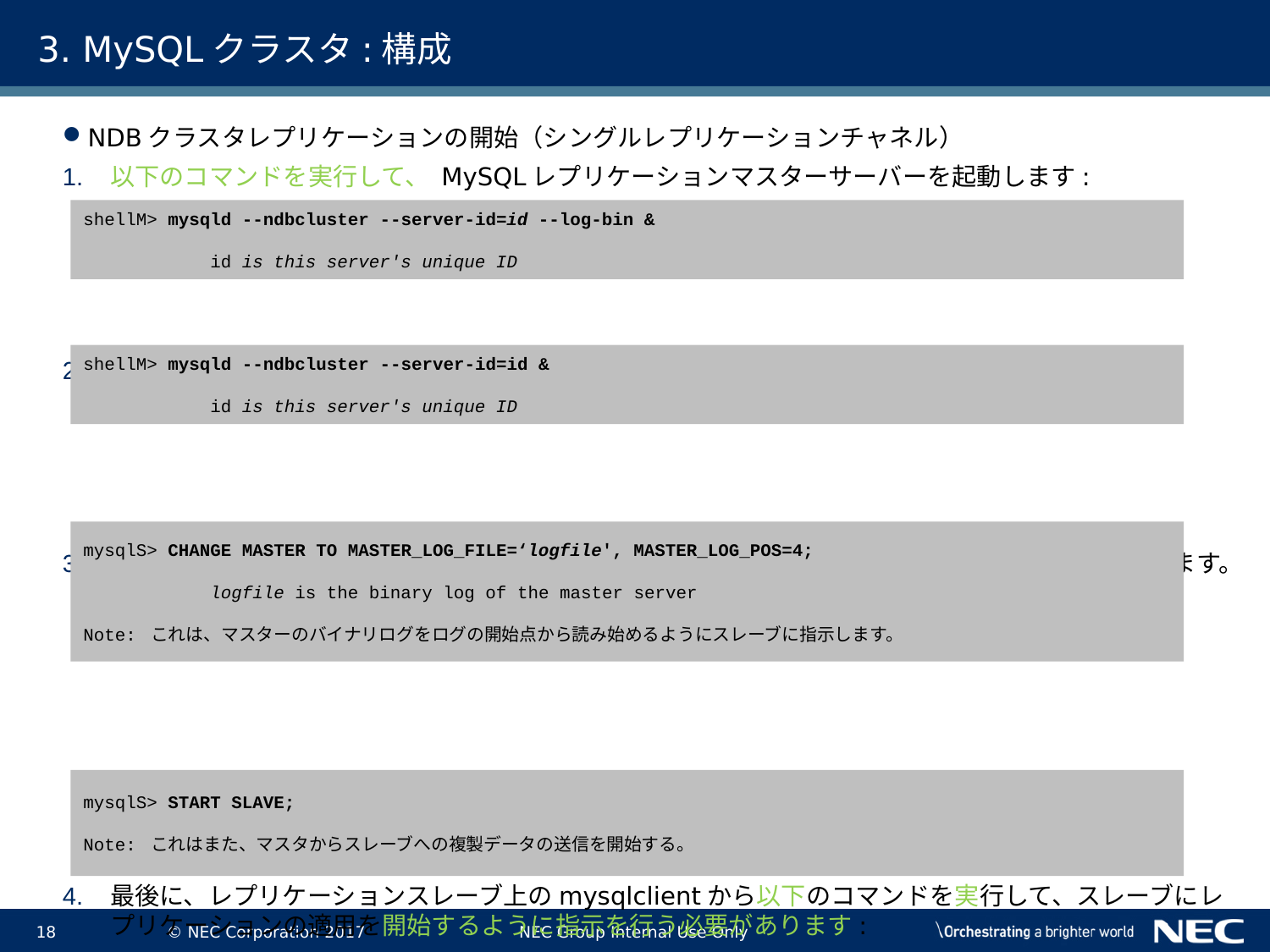

# 3. MySQLクラスタ:構成
NDBクラスタレプリケーションの開始（シングルレプリケーションチャネル）
以下のコマンドを実行して、 MySQLレプリケーションマスターサーバーを起動します:

以下のコマンドを実行して、 MySQLレプリケーションスレーブサーバを起動します :

スレーブサーバーとマスターサーバーのレプリケーションバイナリログを同期させる必要があります。 以前にバイナリログがマスタで実行されていなかった場合は、スレーブで次の文を実行します:

最後に、レプリケーションスレーブ上のmysqlclientから以下のコマンドを実行して、スレーブにレプリケーションの適用を開始するように指示を行う必要があります:
shellM> mysqld --ndbcluster --server-id=id --log-bin &

	id is this server's unique ID
shellM> mysqld --ndbcluster --server-id=id &

	id is this server's unique ID
mysqlS> CHANGE MASTER TO MASTER_LOG_FILE=‘logfile', MASTER_LOG_POS=4;

	logfile is the binary log of the master server

Note: これは、マスターのバイナリログをログの開始点から読み始めるようにスレーブに指示します。
mysqlS> START SLAVE;

Note: これはまた、マスタからスレーブへの複製データの送信を開始する。